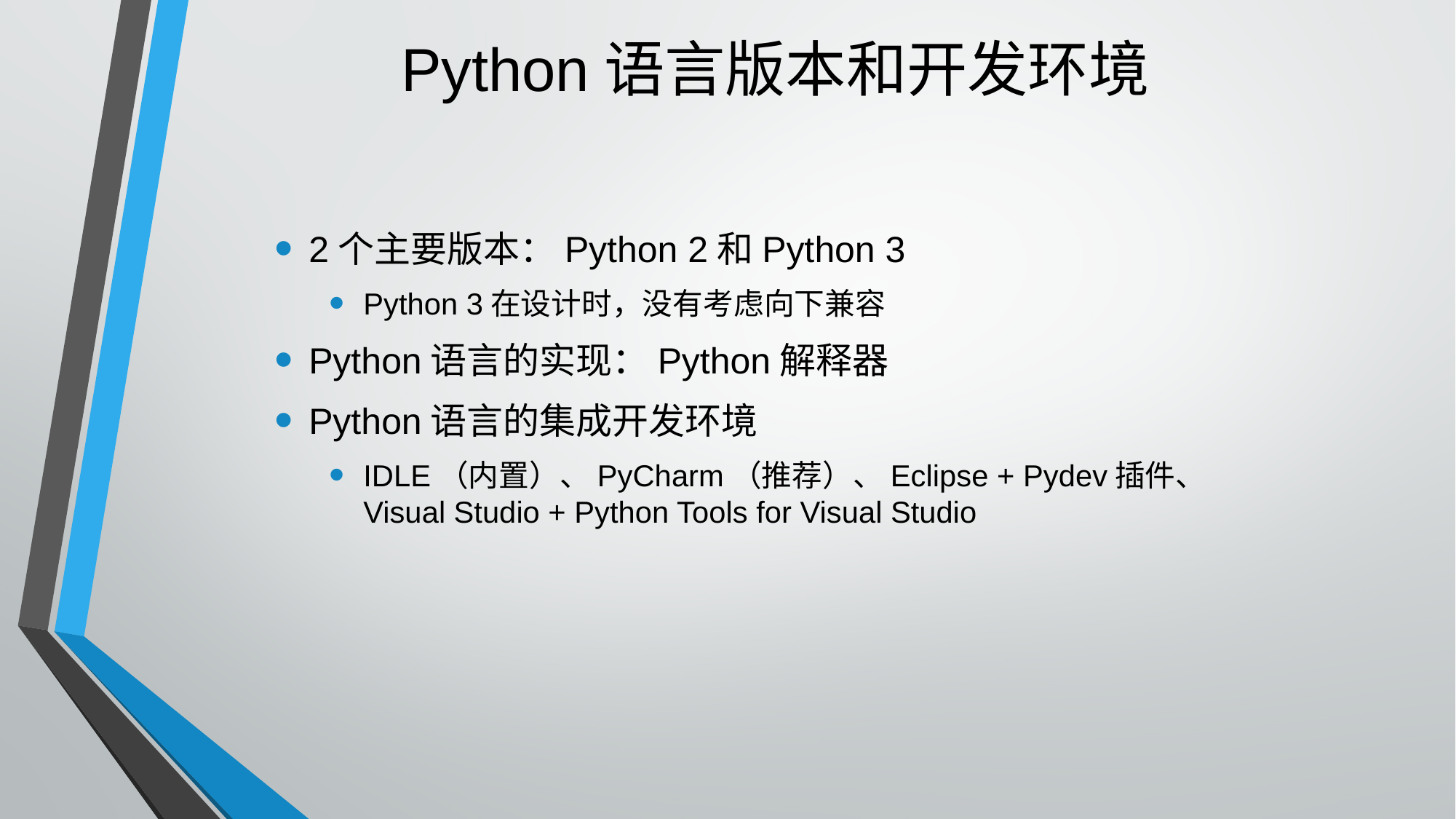

# Python语言版本和开发环境
2个主要版本：Python 2和Python 3
Python 3在设计时，没有考虑向下兼容
Python语言的实现：Python解释器
Python语言的集成开发环境
IDLE（内置）、PyCharm（推荐）、Eclipse + Pydev插件、Visual Studio + Python Tools for Visual Studio